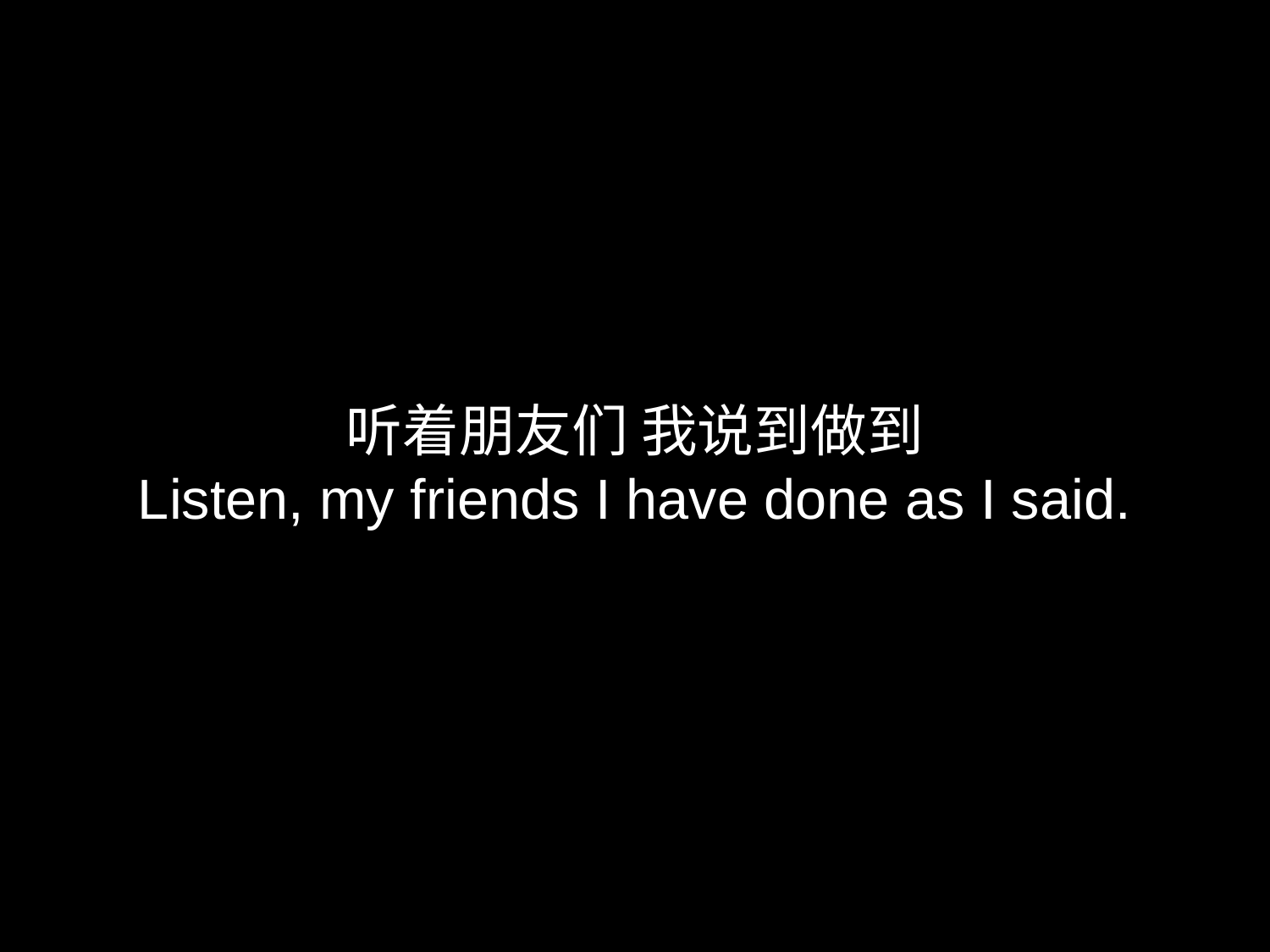

听着朋友们 我说到做到
Listen, my friends I have done as I said.